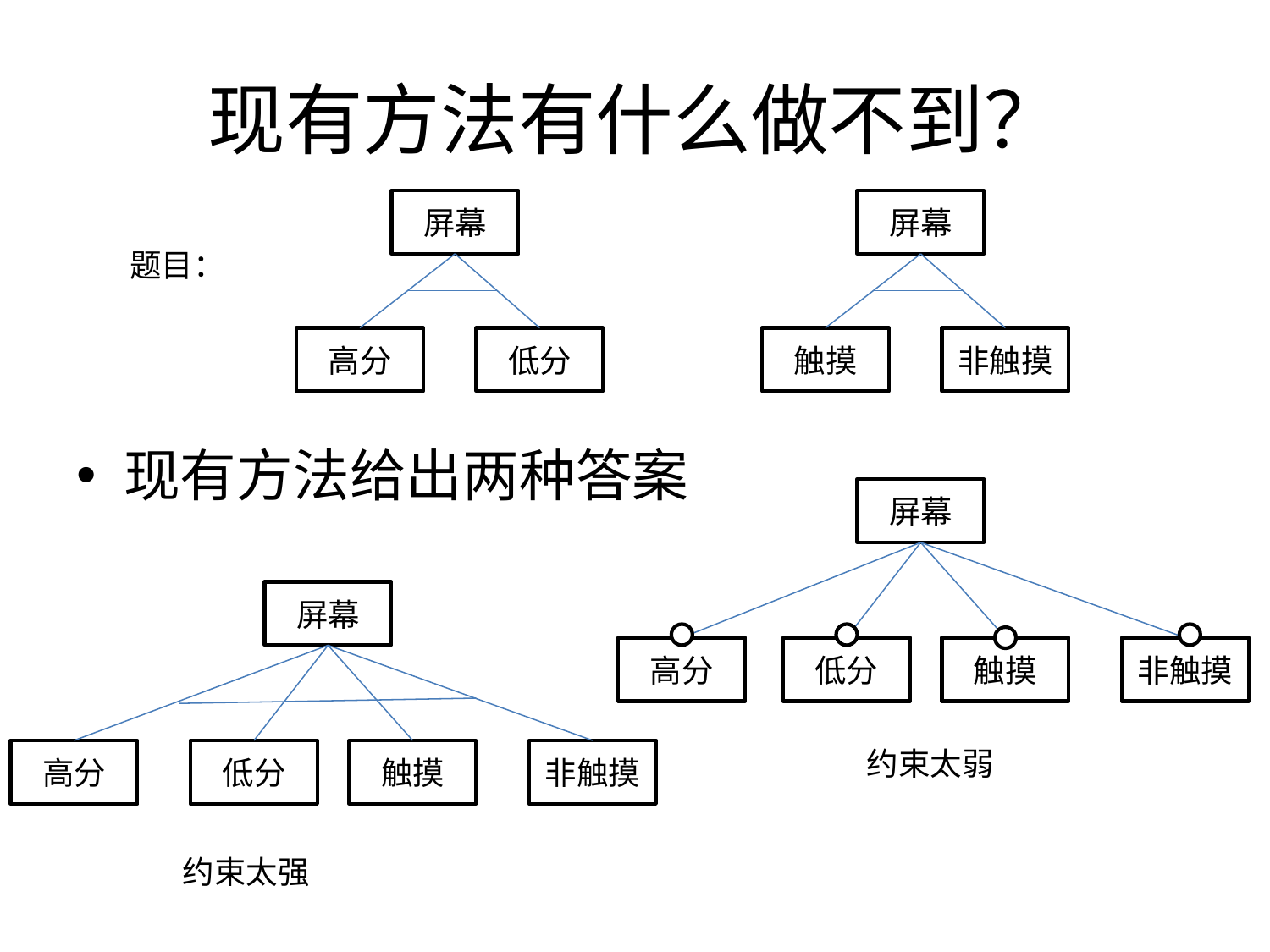

# 现有方法有什么做不到？
屏幕
屏幕
题目：
高分
低分
触摸
非触摸
现有方法给出两种答案
屏幕
屏幕

高分
低分
触摸
非触摸
约束太弱
高分
低分
触摸
非触摸
约束太强